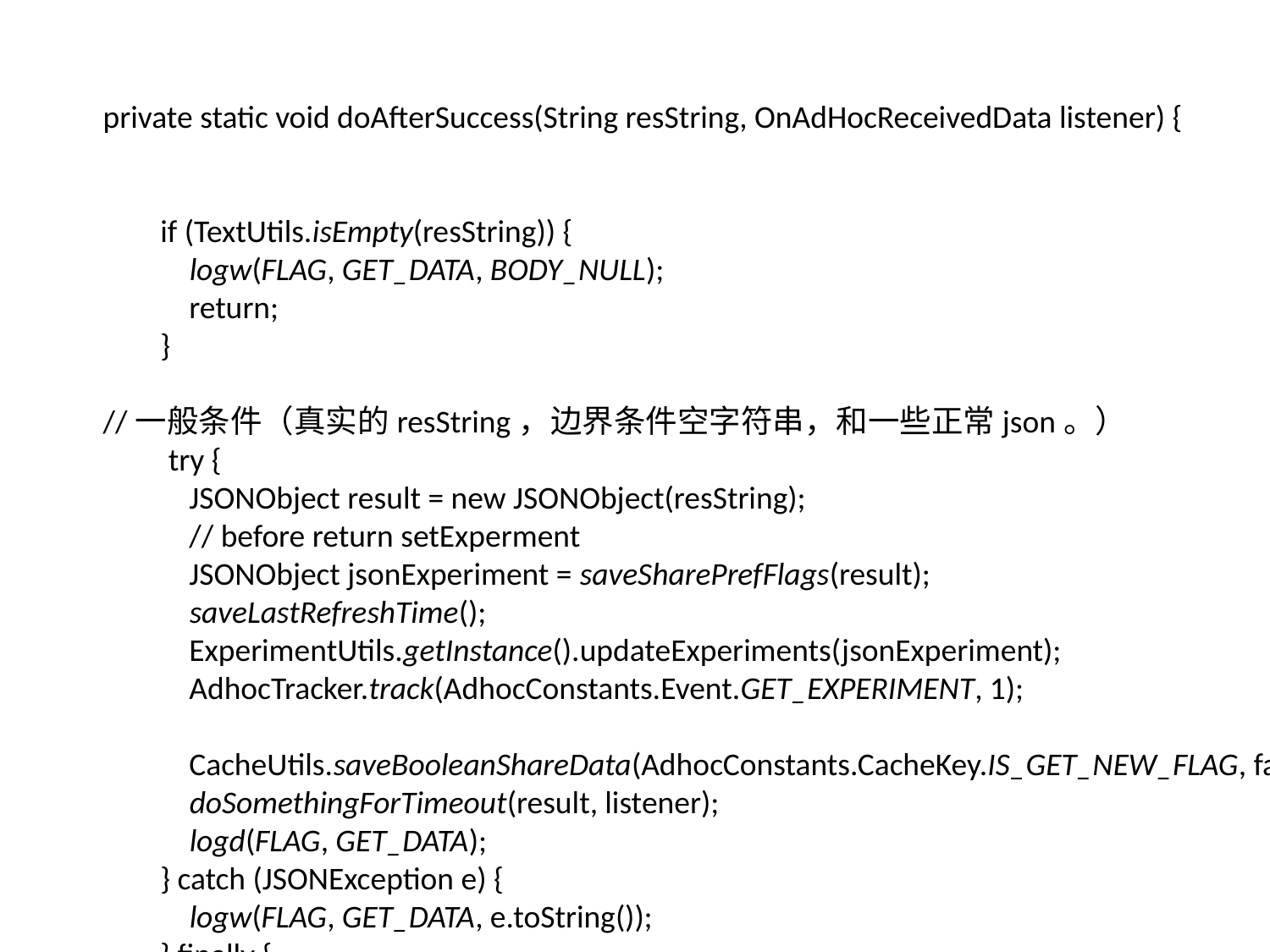

private static void doAfterSuccess(String resString, OnAdHocReceivedData listener) {
        if (TextUtils.isEmpty(resString)) {
            logw(FLAG, GET_DATA, BODY_NULL);
            return;
        }
//一般条件（真实的resString，边界条件空字符串，和一些正常json。）
        try {
            JSONObject result = new JSONObject(resString);
            // before return setExperment
            JSONObject jsonExperiment = saveSharePrefFlags(result);
            saveLastRefreshTime();
            ExperimentUtils.getInstance().updateExperiments(jsonExperiment);
            AdhocTracker.track(AdhocConstants.Event.GET_EXPERIMENT, 1);
            CacheUtils.saveBooleanShareData(AdhocConstants.CacheKey.IS_GET_NEW_FLAG, false);
            doSomethingForTimeout(result, listener);
            logd(FLAG, GET_DATA);
        } catch (JSONException e) {
            logw(FLAG, GET_DATA, e.toString());
        } finally {
            logd(FLAG, GET_DATA, "End.");
        }
    }